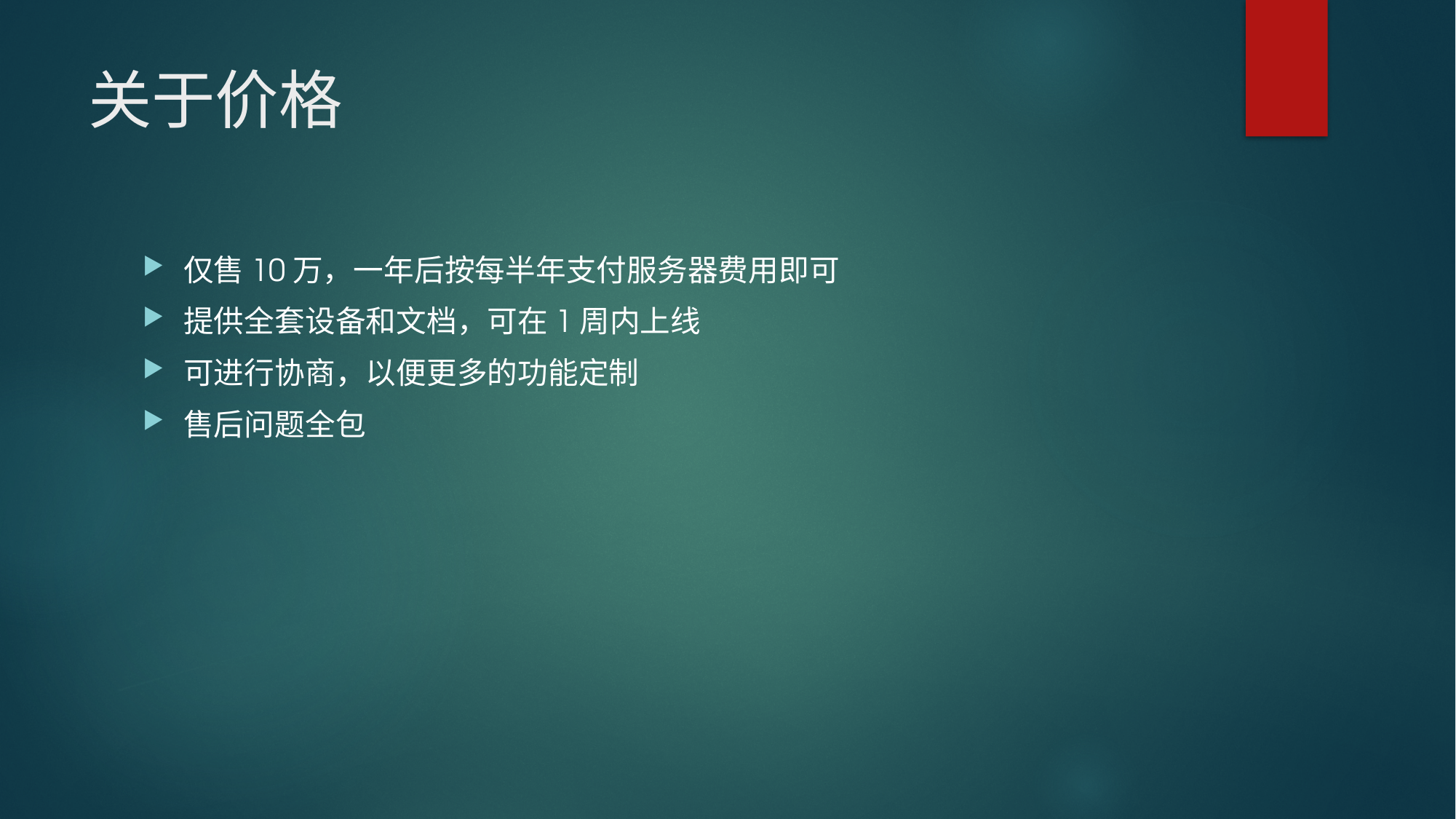

# 关于价格
仅售10万，一年后按每半年支付服务器费用即可
提供全套设备和文档，可在1周内上线
可进行协商，以便更多的功能定制
售后问题全包